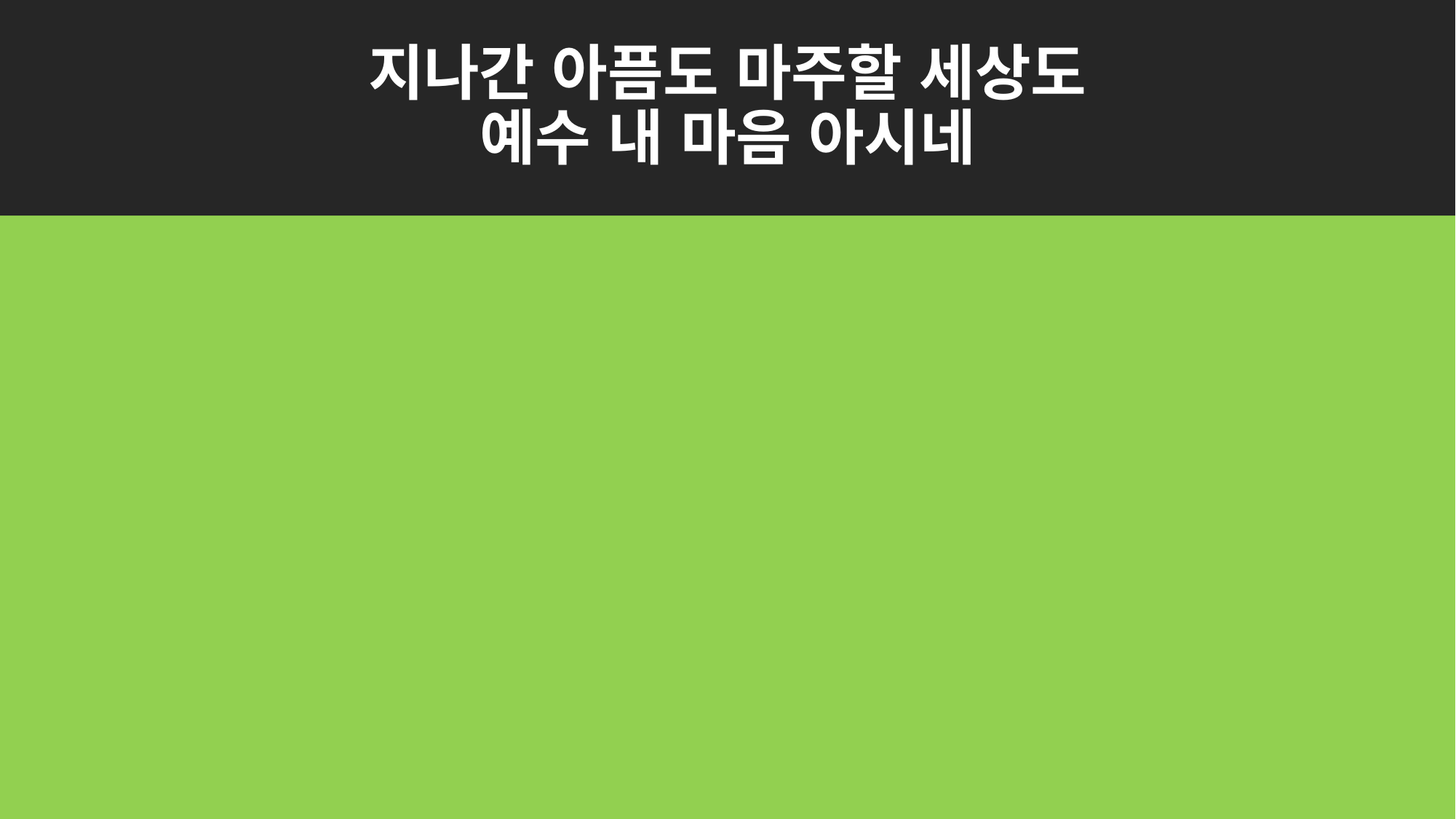

# 지나간 아픔도 마주할 세상도 예수 내 마음 아시네